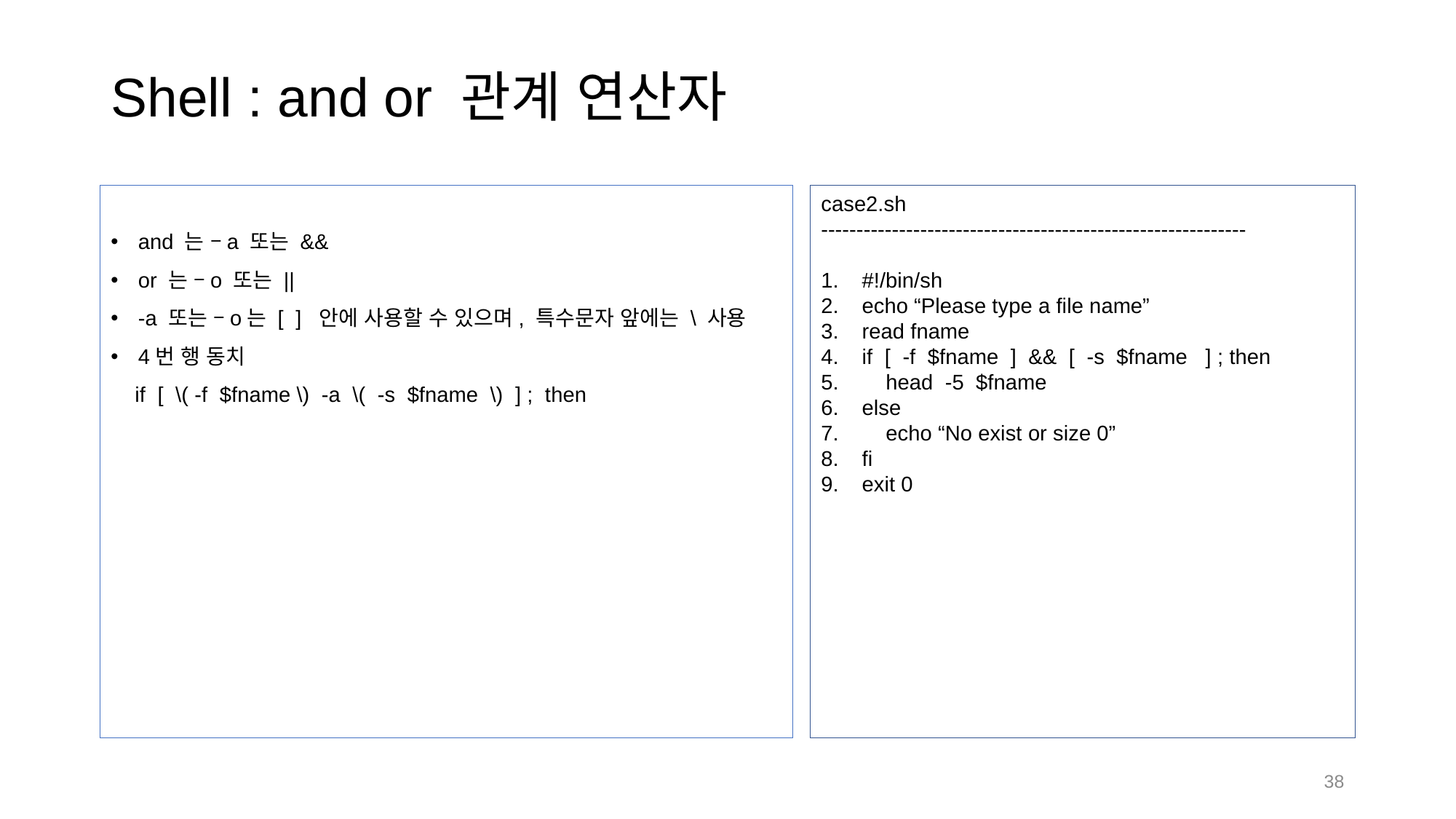

# Shell : and or 관계 연산자

and 는 –a 또는 &&
or 는 –o 또는 ||
-a 또는 –o는 [  ]  안에 사용할 수 있으며, 특수문자 앞에는 \ 사용
4번 행 동치
    if  [  \( -f  $fname \)  -a  \(  -s  $fname  \)  ] ;  then

case2.sh
------------------------------------------------------------

#!/bin/sh
echo “Please type a file name”
read fname
if  [  -f  $fname  ]  &&  [  -s  $fname   ] ; then
    head  -5  $fname
else
    echo “No exist or size 0”
fi
exit 0
38